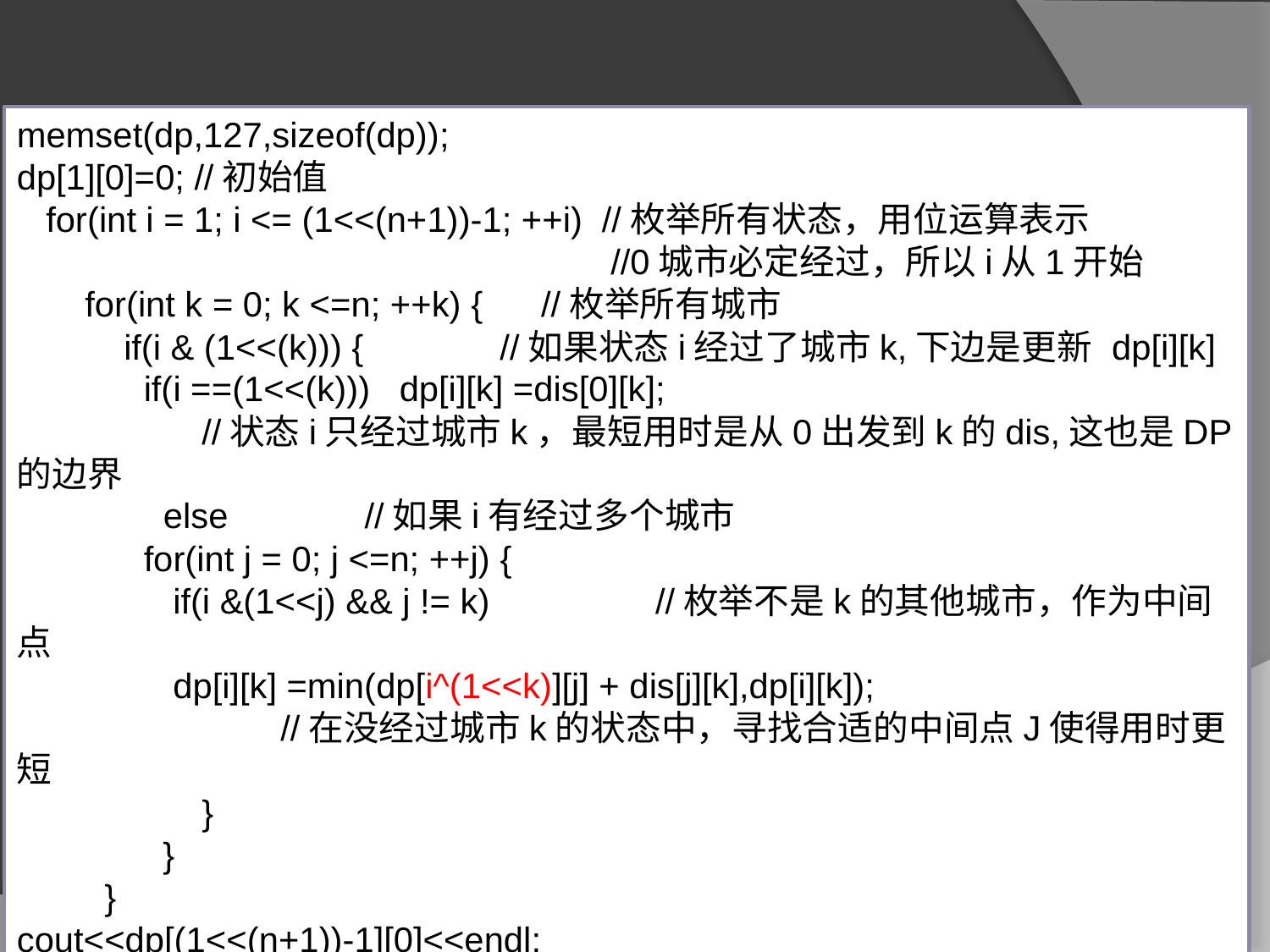

memset(dp,127,sizeof(dp));
dp[1][0]=0; //初始值
   for(int i = 1; i <= (1<<(n+1))-1; ++i)  //枚举所有状态，用位运算表示
                                                             //0城市必定经过，所以i从1开始
       for(int k = 0; k <=n; ++k) {      //枚举所有城市
           if(i & (1<<(k))) {              //如果状态i经过了城市k,下边是更新 dp[i][k]
	if(i ==(1<<(k)))   dp[i][k] =dis[0][k];
                   //状态i只经过城市k，最短用时是从0出发到k的dis,这也是DP的边界
	  else              //如果i有经过多个城市
	for(int j = 0; j <=n; ++j) {
	   if(i &(1<<j) && j != k)                 //枚举不是k的其他城市，作为中间点
	   dp[i][k] =min(dp[i^(1<<k)][j] + dis[j][k],dp[i][k]);
		 //在没经过城市k的状态中，寻找合适的中间点J使得用时更短
                   }
               }
         }
cout<<dp[(1<<(n+1))-1][0]<<endl;
O(n*2^(n-1))